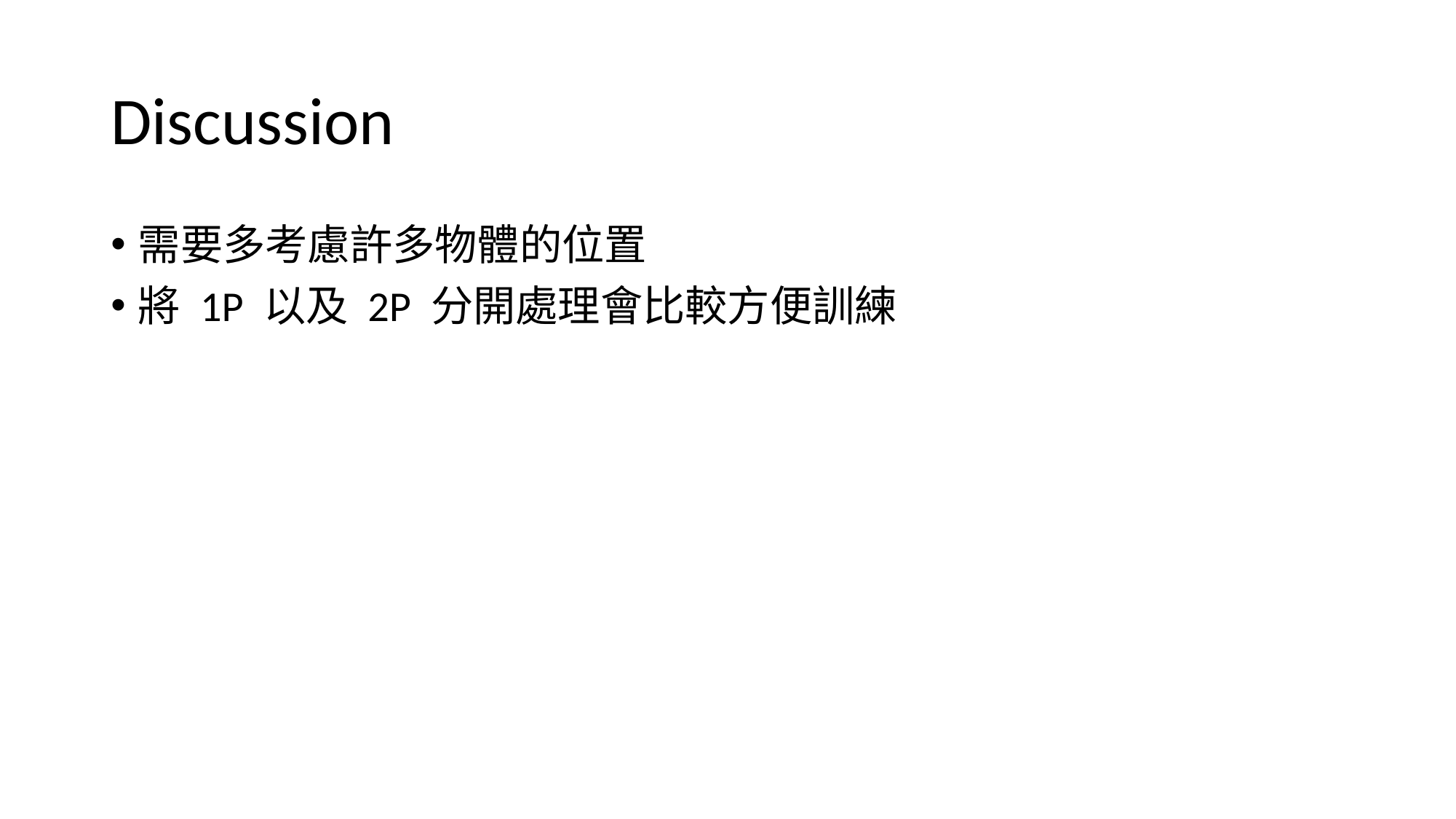

# Discussion
需要多考慮許多物體的位置
將 1P 以及 2P 分開處理會比較方便訓練